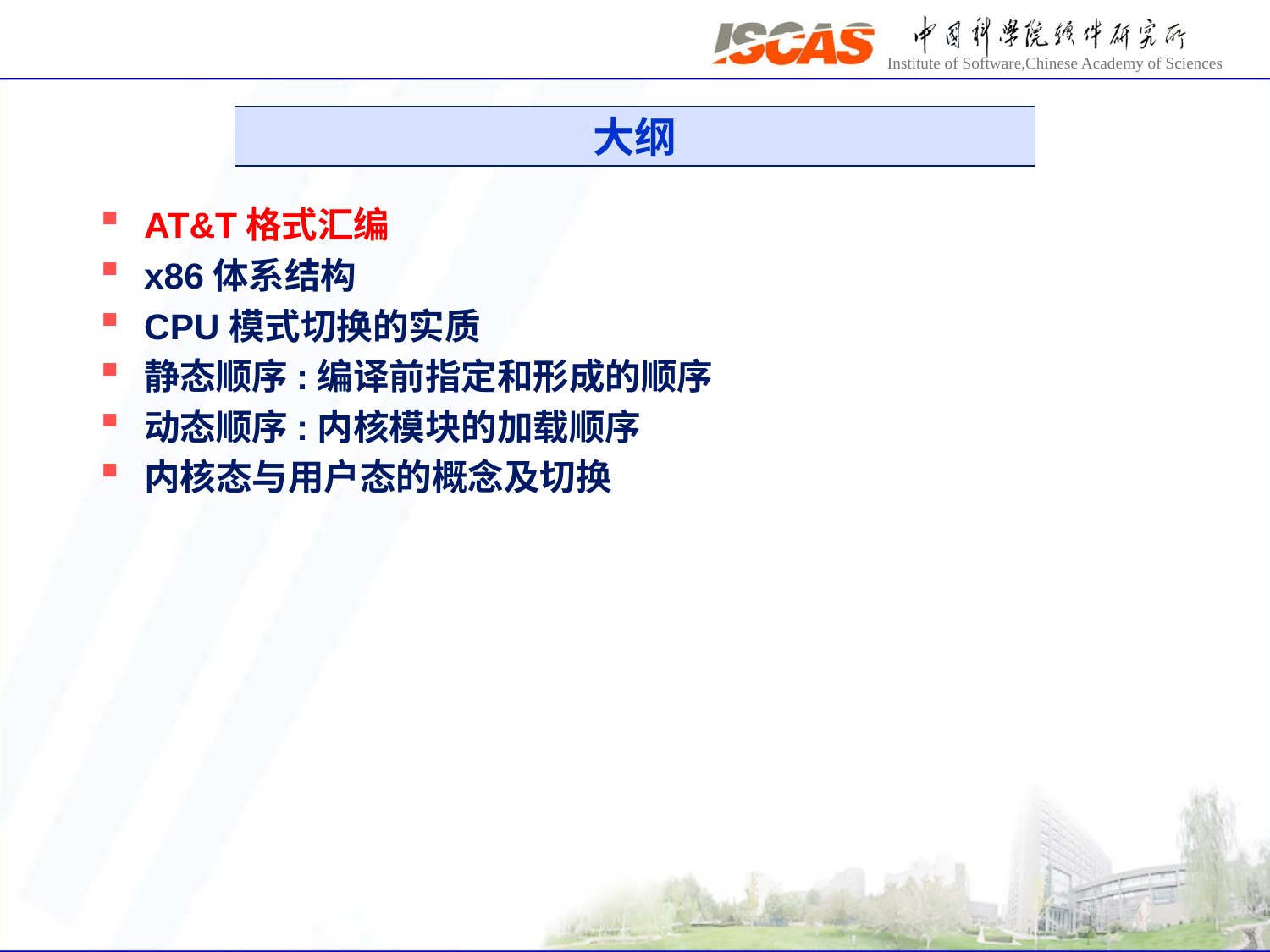

大纲
AT&T格式汇编
x86体系结构
CPU模式切换的实质
静态顺序:编译前指定和形成的顺序
动态顺序:内核模块的加载顺序
内核态与用户态的概念及切换